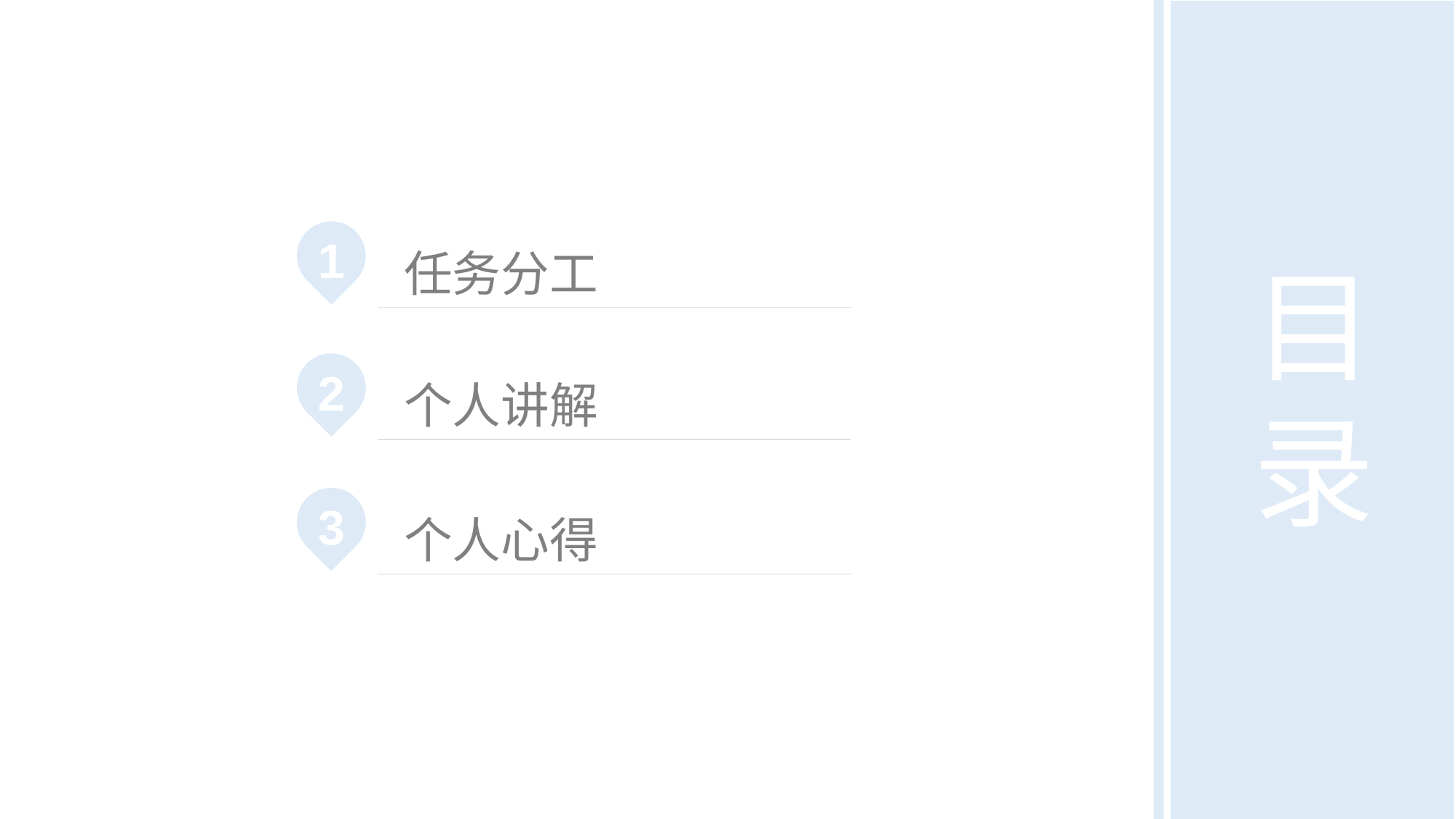

1
任务分工
2
个人讲解
3
个人心得
目
录